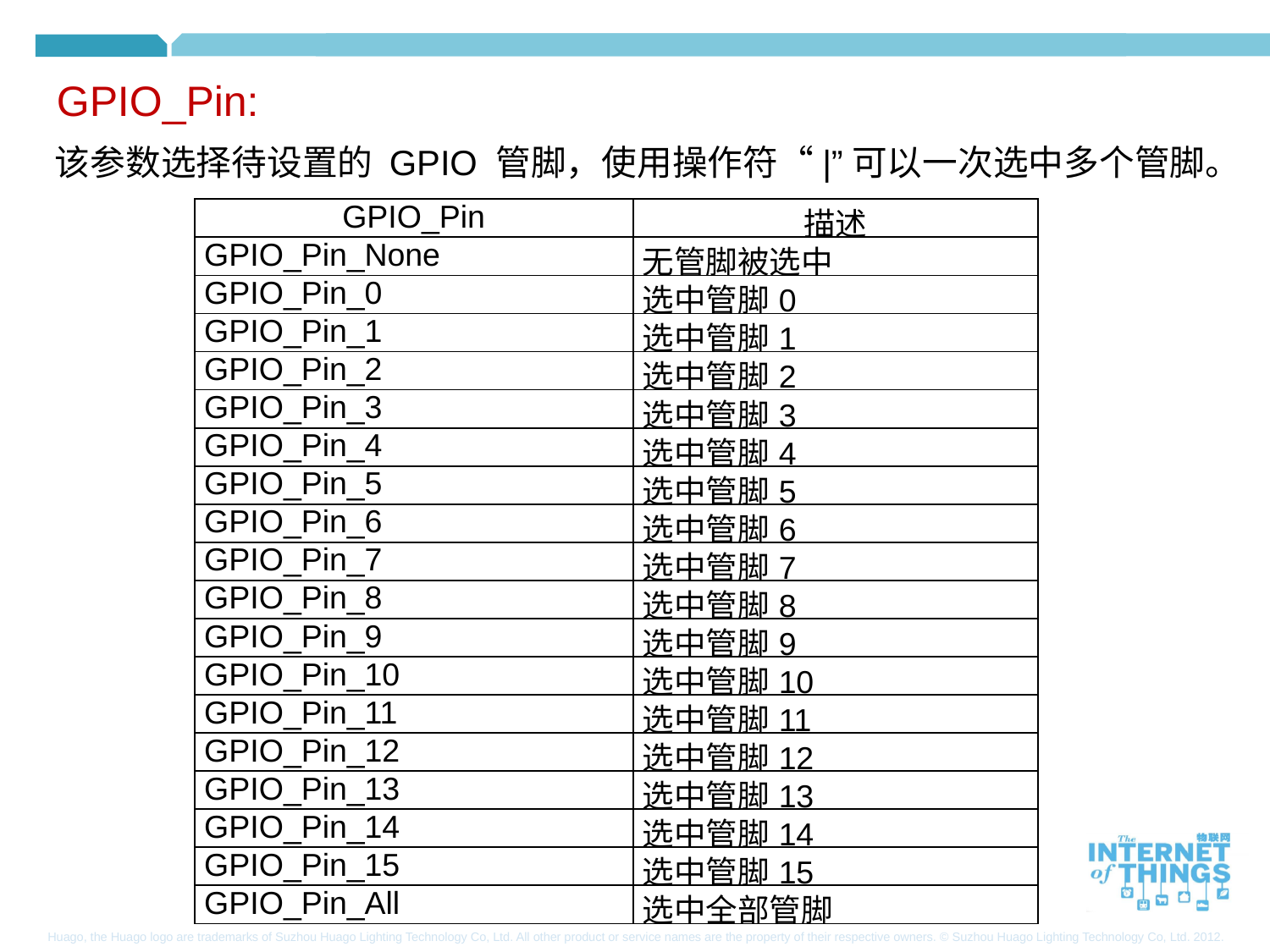

GPIO_Pin:
该参数选择待设置的 GPIO 管脚，使用操作符“|”可以一次选中多个管脚。
| GPIO\_Pin | 描述 |
| --- | --- |
| GPIO\_Pin\_None | 无管脚被选中 |
| GPIO\_Pin\_0 | 选中管脚0 |
| GPIO\_Pin\_1 | 选中管脚1 |
| GPIO\_Pin\_2 | 选中管脚2 |
| GPIO\_Pin\_3 | 选中管脚3 |
| GPIO\_Pin\_4 | 选中管脚4 |
| GPIO\_Pin\_5 | 选中管脚5 |
| GPIO\_Pin\_6 | 选中管脚6 |
| GPIO\_Pin\_7 | 选中管脚7 |
| GPIO\_Pin\_8 | 选中管脚8 |
| GPIO\_Pin\_9 | 选中管脚9 |
| GPIO\_Pin\_10 | 选中管脚10 |
| GPIO\_Pin\_11 | 选中管脚11 |
| GPIO\_Pin\_12 | 选中管脚12 |
| GPIO\_Pin\_13 | 选中管脚13 |
| GPIO\_Pin\_14 | 选中管脚14 |
| GPIO\_Pin\_15 | 选中管脚15 |
| GPIO\_Pin\_All | 选中全部管脚 |